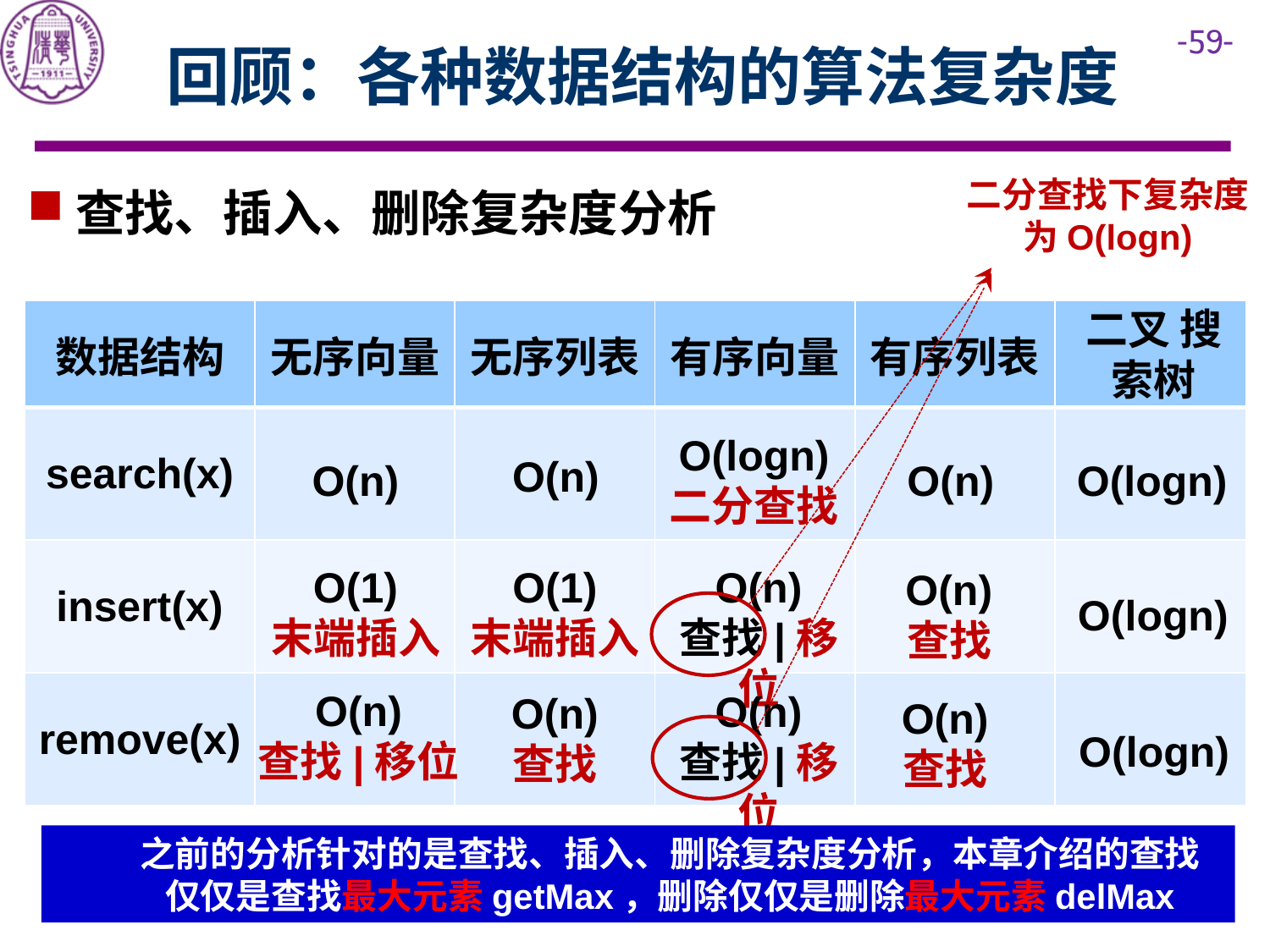

# 回顾：各种数据结构的算法复杂度
二分查找下复杂度为O(logn)

查找、插入、删除复杂度分析
二叉 搜索树
| 数据结构 | 无序向量 | 无序列表 | 有序向量 | 有序列表 |  |
| --- | --- | --- | --- | --- | --- |
| search(x) |  |  |  |  |  |
| insert(x) |  |  |  |  |  |
| remove(x) |  |  |  |  |  |
O(logn)
二分查找
O(n)
O(n)
O(n)
O(logn)
O(n)
查找|移位
O(1)
末端插入
O(1)
末端插入
O(n)
查找
O(logn)
O(n)
查找|移位
O(n)
查找|移位
O(n)
查找
O(n)
查找
O(logn)
之前的分析针对的是查找、插入、删除复杂度分析，本章介绍的查找
仅仅是查找最大元素getMax，删除仅仅是删除最大元素delMax